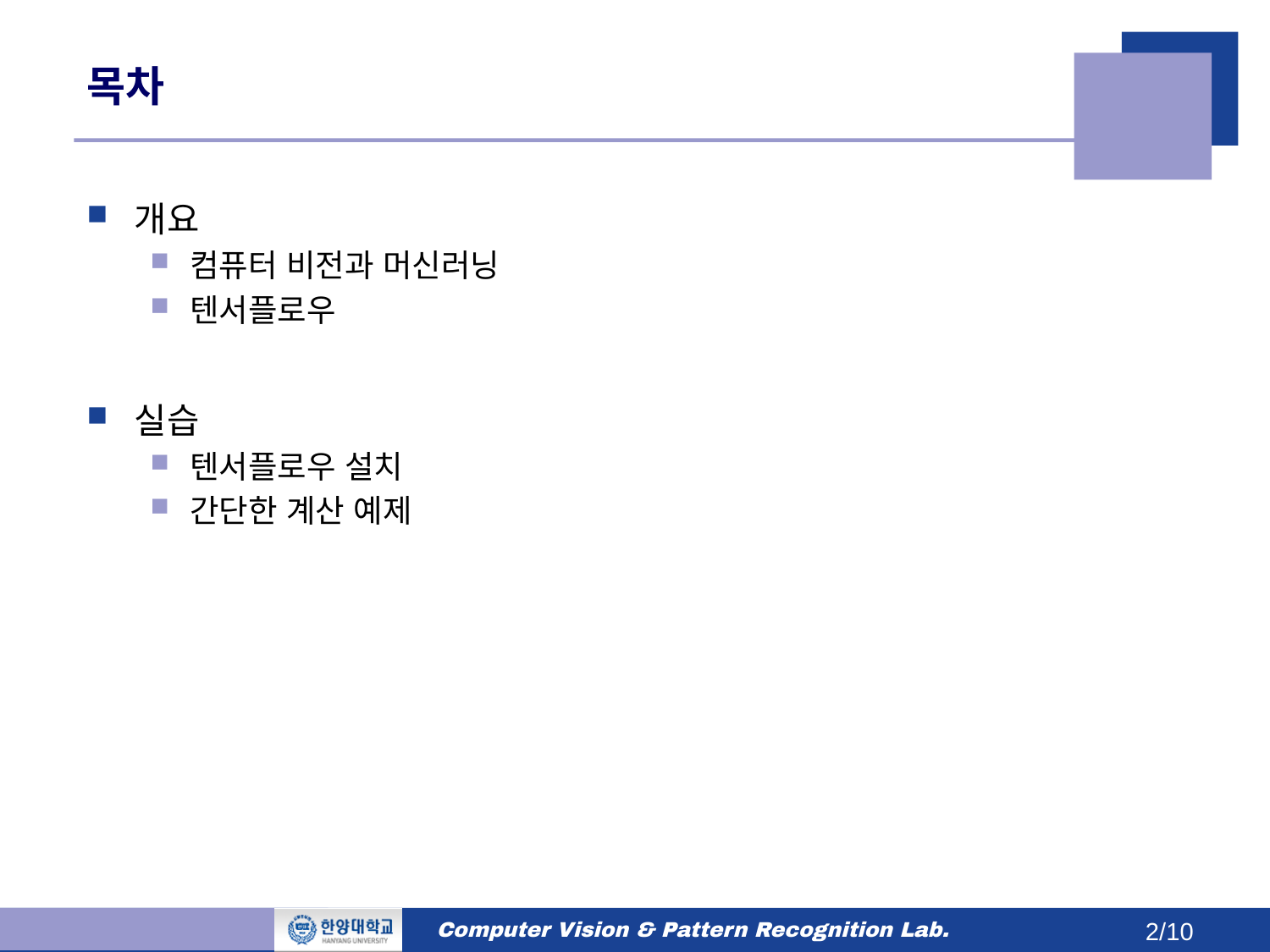

# 목차
개요
컴퓨터 비전과 머신러닝
텐서플로우

실습
텐서플로우 설치
간단한 계산 예제
Computer Vision & Pattern Recognition Lab.
2/10